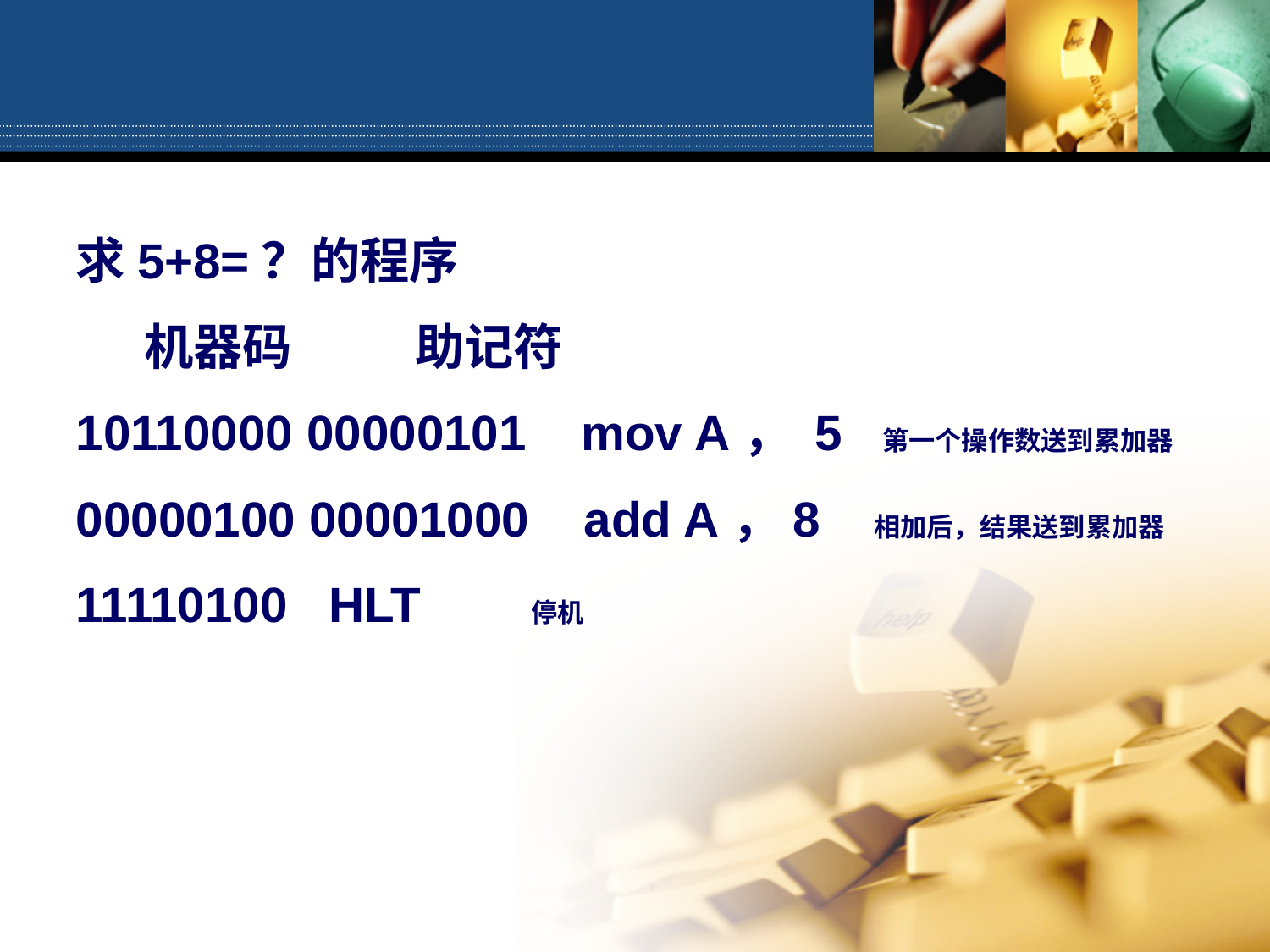

#
求5+8=？的程序
     机器码           助记符
10110000 00000101    mov A， 5  第一个操作数送到累加器
00000100 00001000    add A，8   相加后，结果送到累加器
11110100   HLT        停机